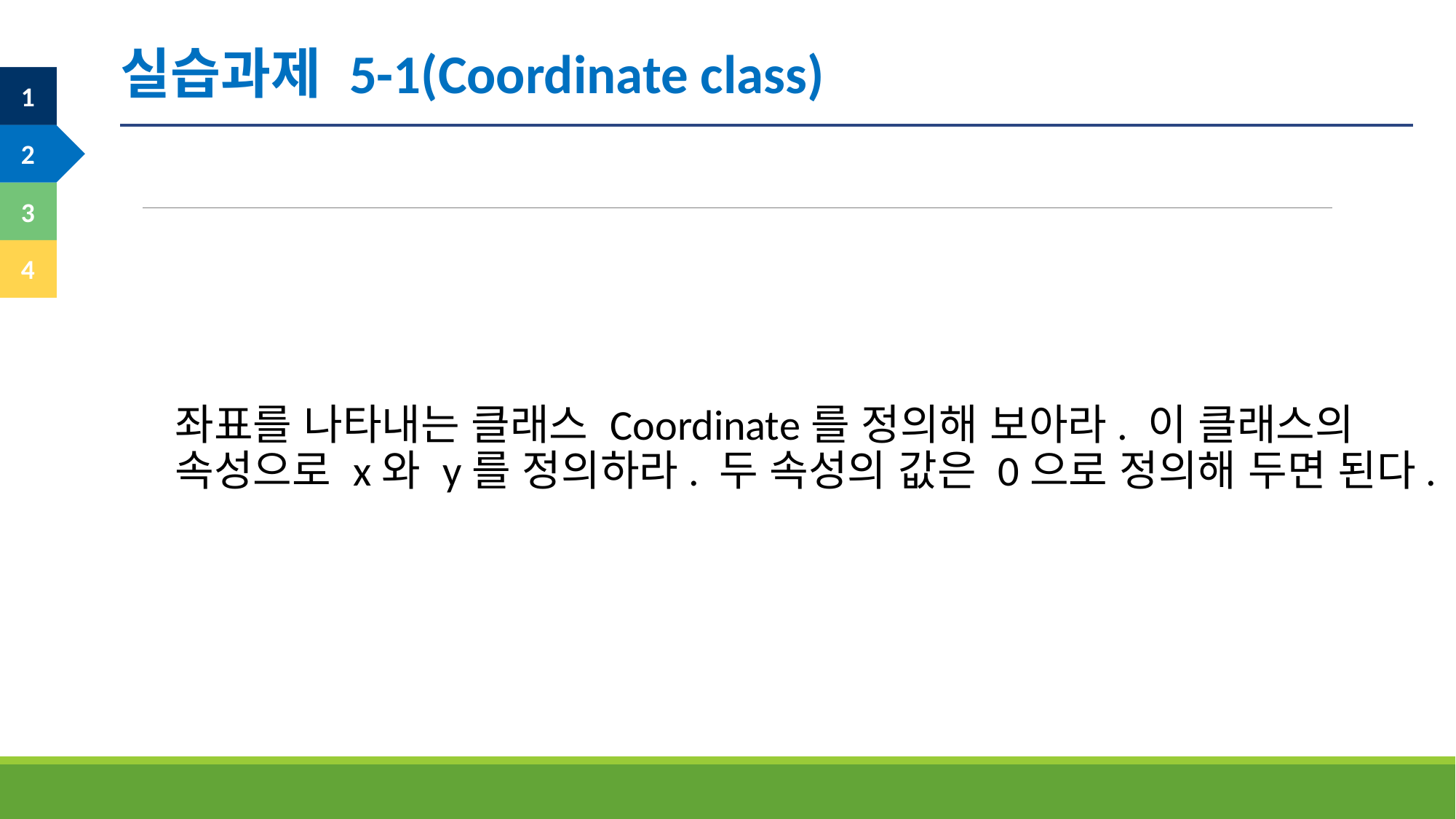

실습과제 5-1(Coordinate class)

좌표를 나타내는 클래스 Coordinate를 정의해 보아라. 이 클래스의 속성으로 x와 y를 정의하라. 두 속성의 값은 0으로 정의해 두면 된다.